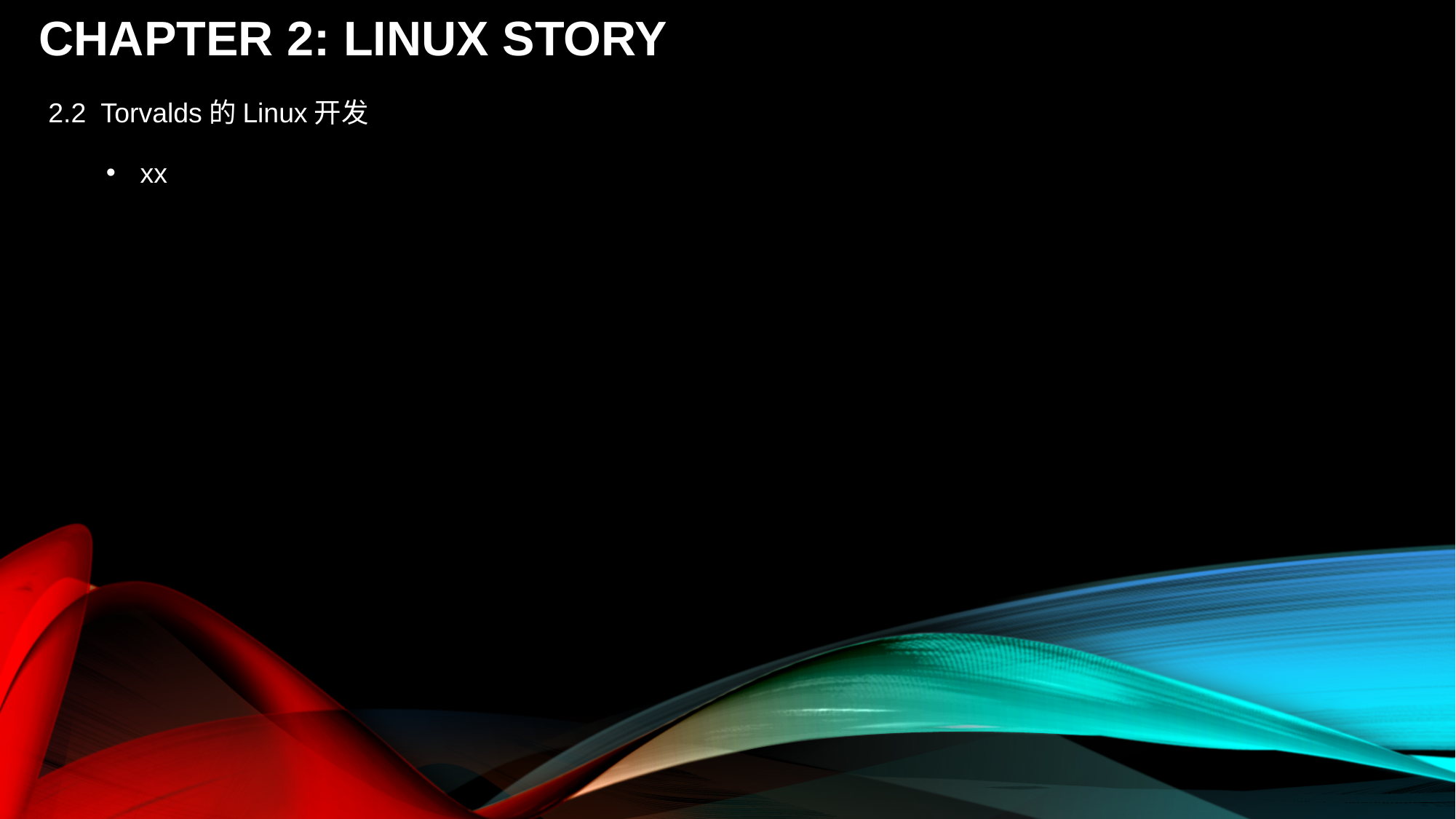

# Chapter 2: Linux Story
2.2  Torvalds的Linux开发
xx